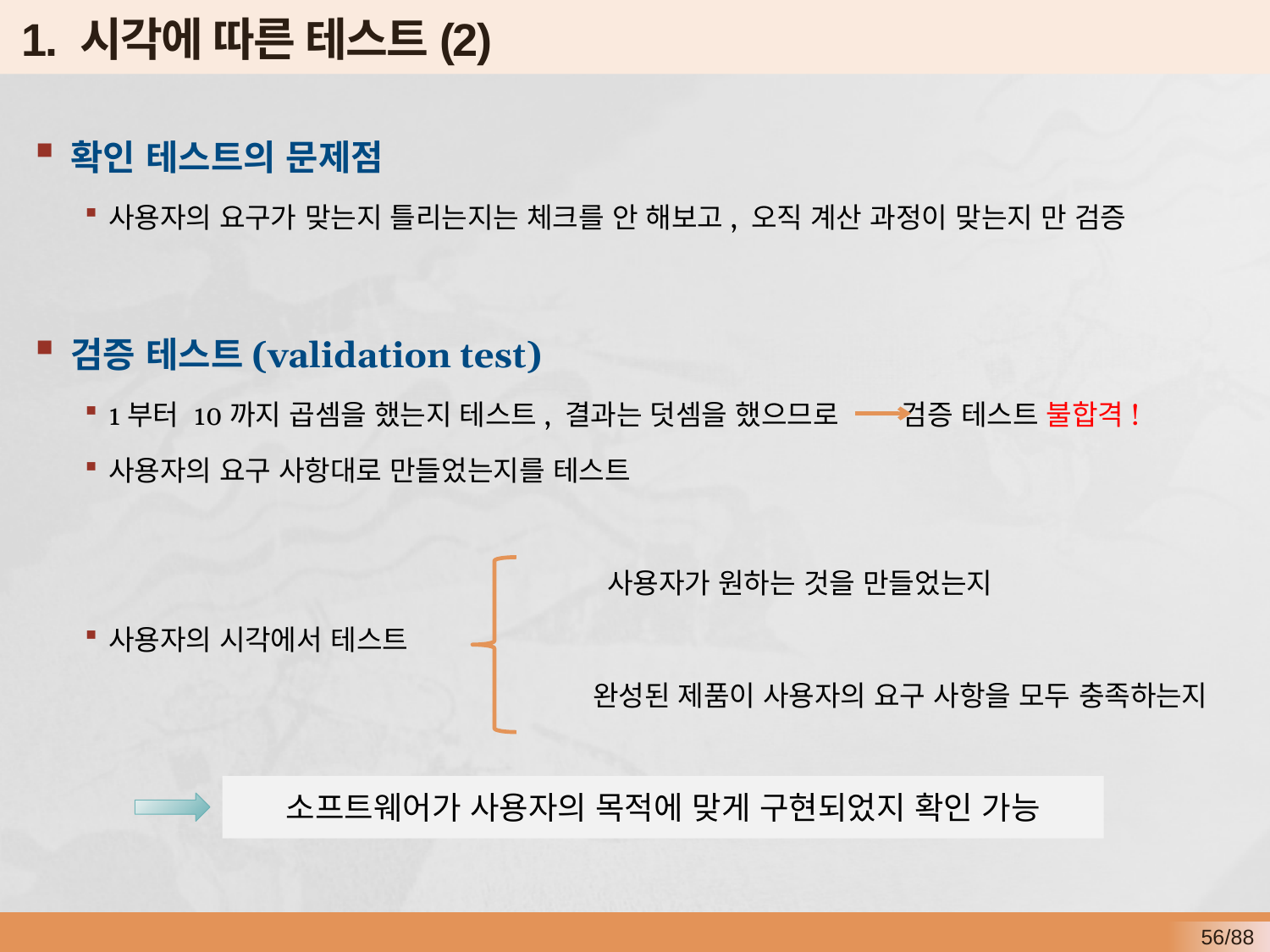

# 1. 시각에 따른 테스트(2)
확인 테스트의 문제점
사용자의 요구가 맞는지 틀리는지는 체크를 안 해보고, 오직 계산 과정이 맞는지 만 검증

검증 테스트(validation test)
1부터 10까지 곱셈을 했는지 테스트, 결과는 덧셈을 했으므로        검증 테스트 불합격!
사용자의 요구 사항대로 만들었는지를 테스트

				 사용자가 원하는 것을 만들었는지
사용자의 시각에서 테스트
				완성된 제품이 사용자의 요구 사항을 모두 충족하는지

소프트웨어가 사용자의 목적에 맞게 구현되었지 확인 가능